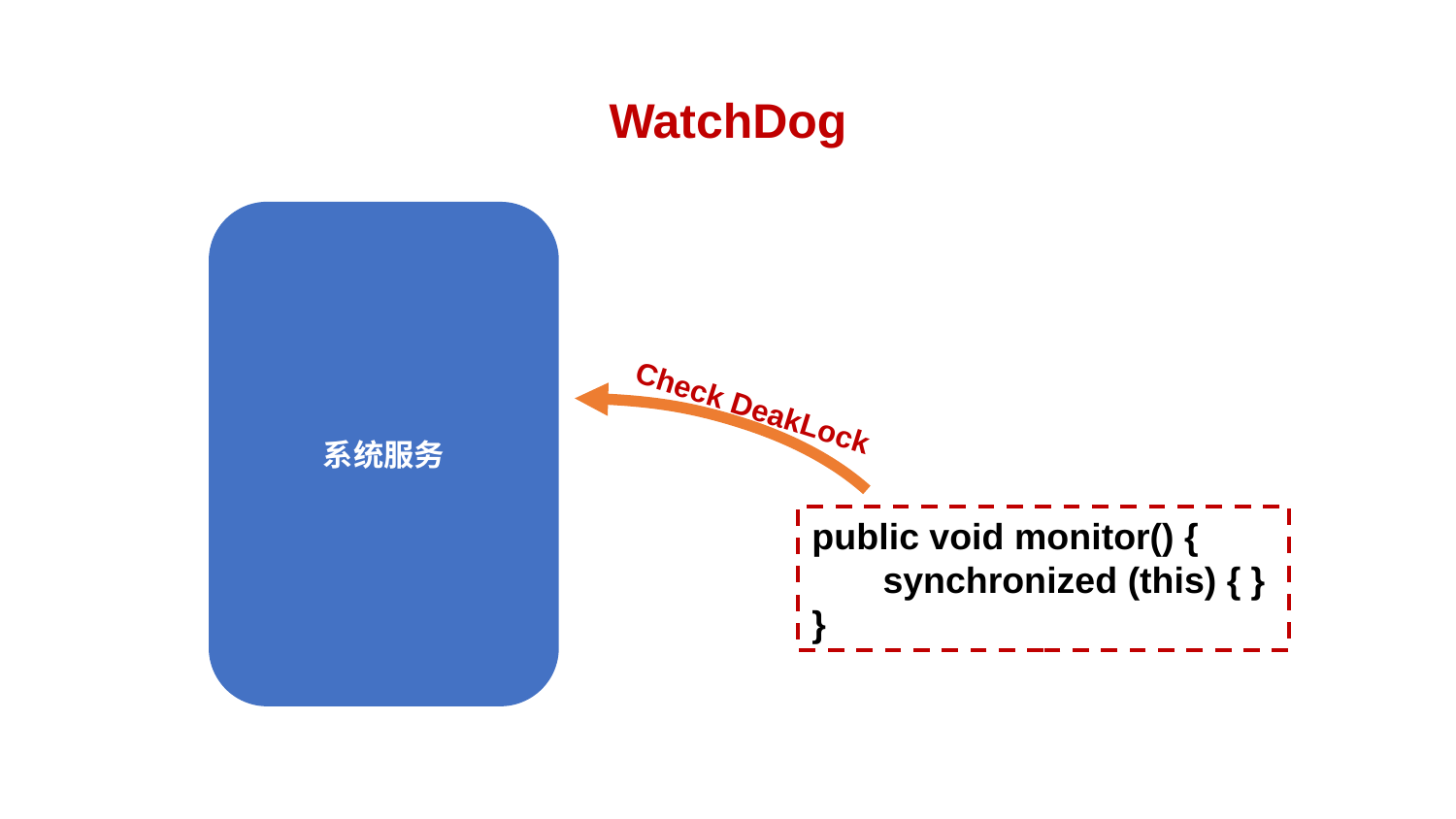

# WatchDog
系统服务
Check DeakLock

public void monitor() {
       synchronized (this) { }
}